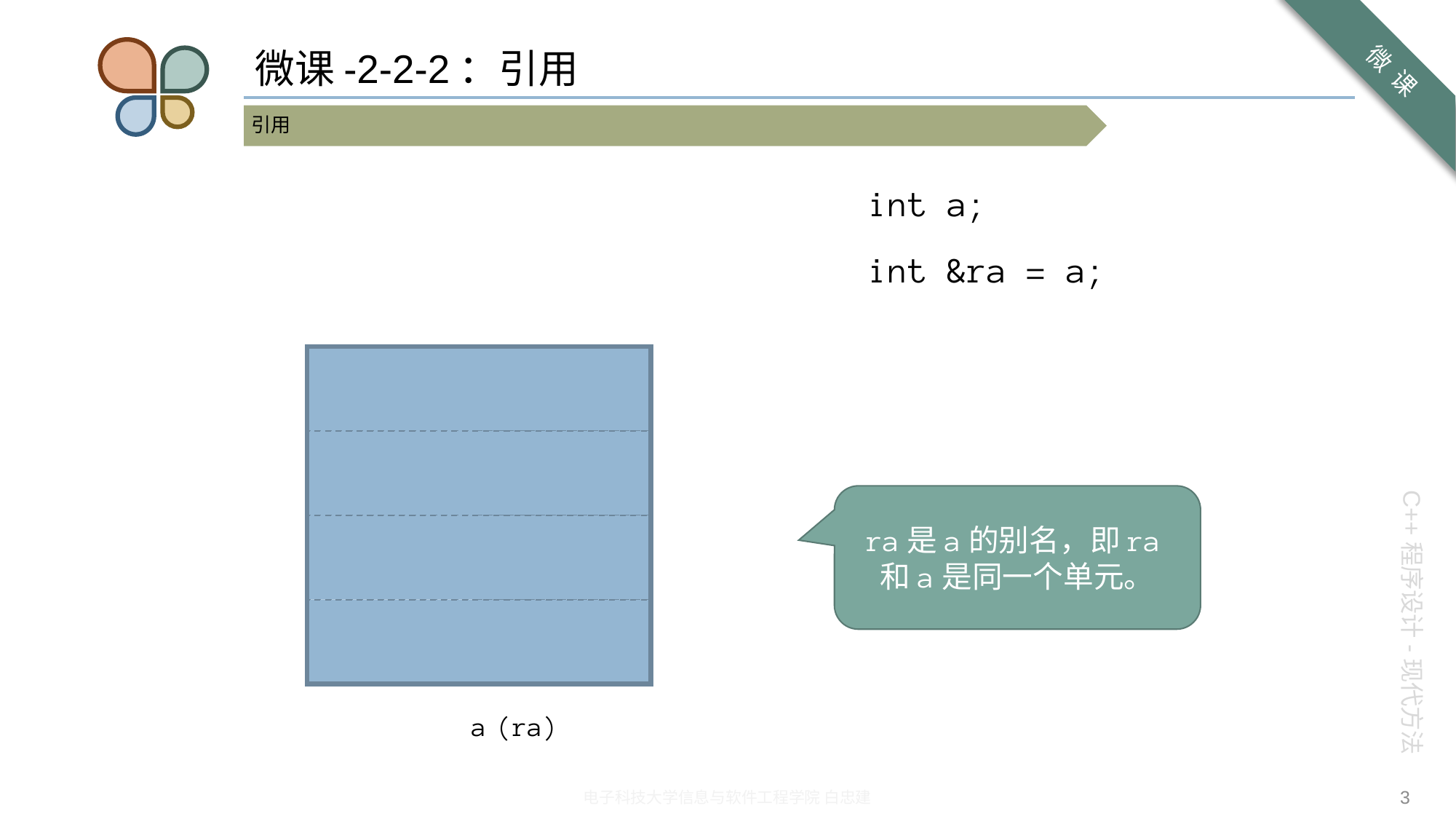

# 微课-2-2-2：引用
引用
int a;
int &ra = a;

a
ra是a的别名，即ra和a是同一个单元。
(ra)
3